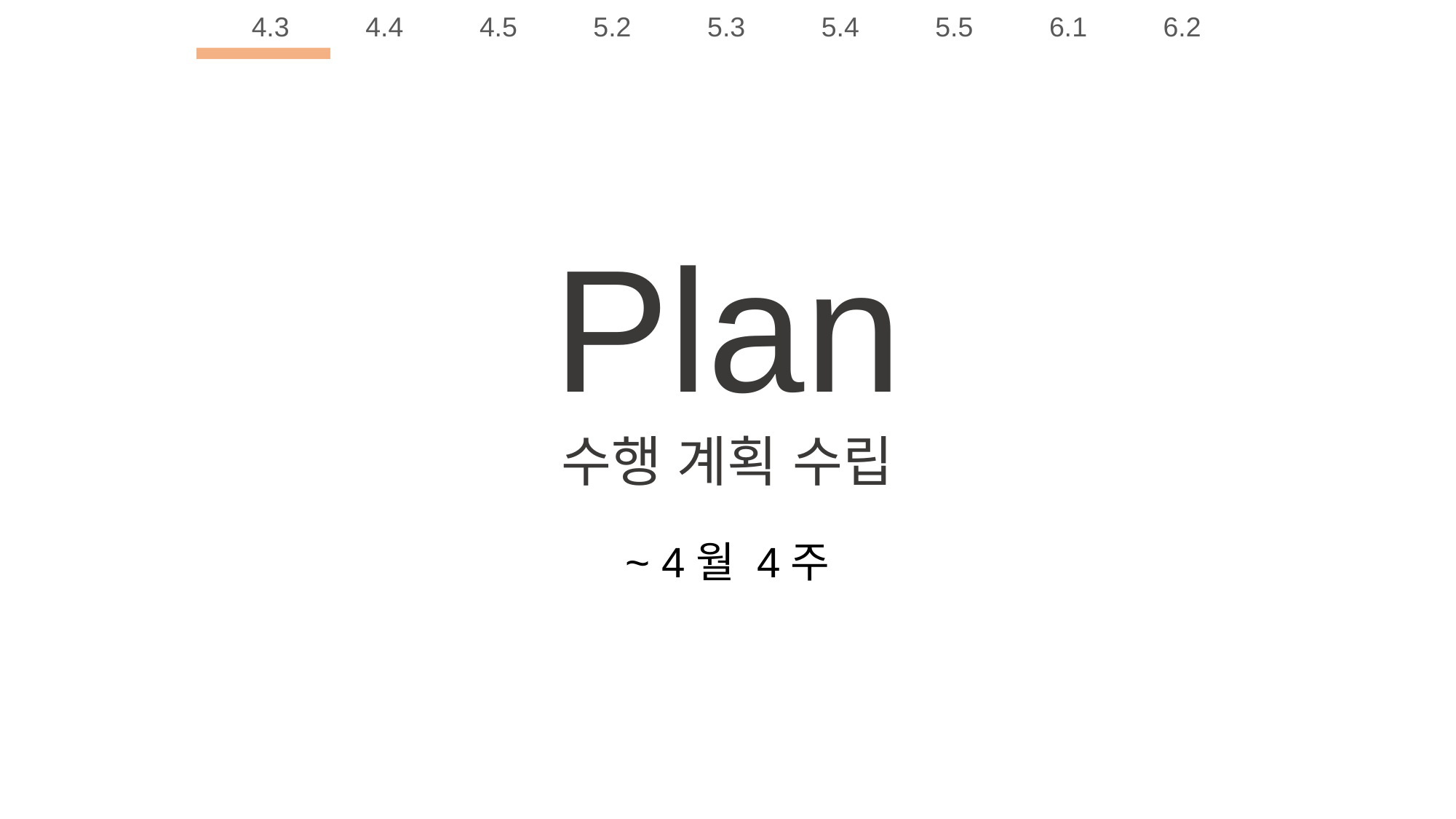

4.3          4.4          4.5          5.2          5.3          5.4          5.5          6.1          6.2

Plan
수행 계획 수립
~ 4월 4주